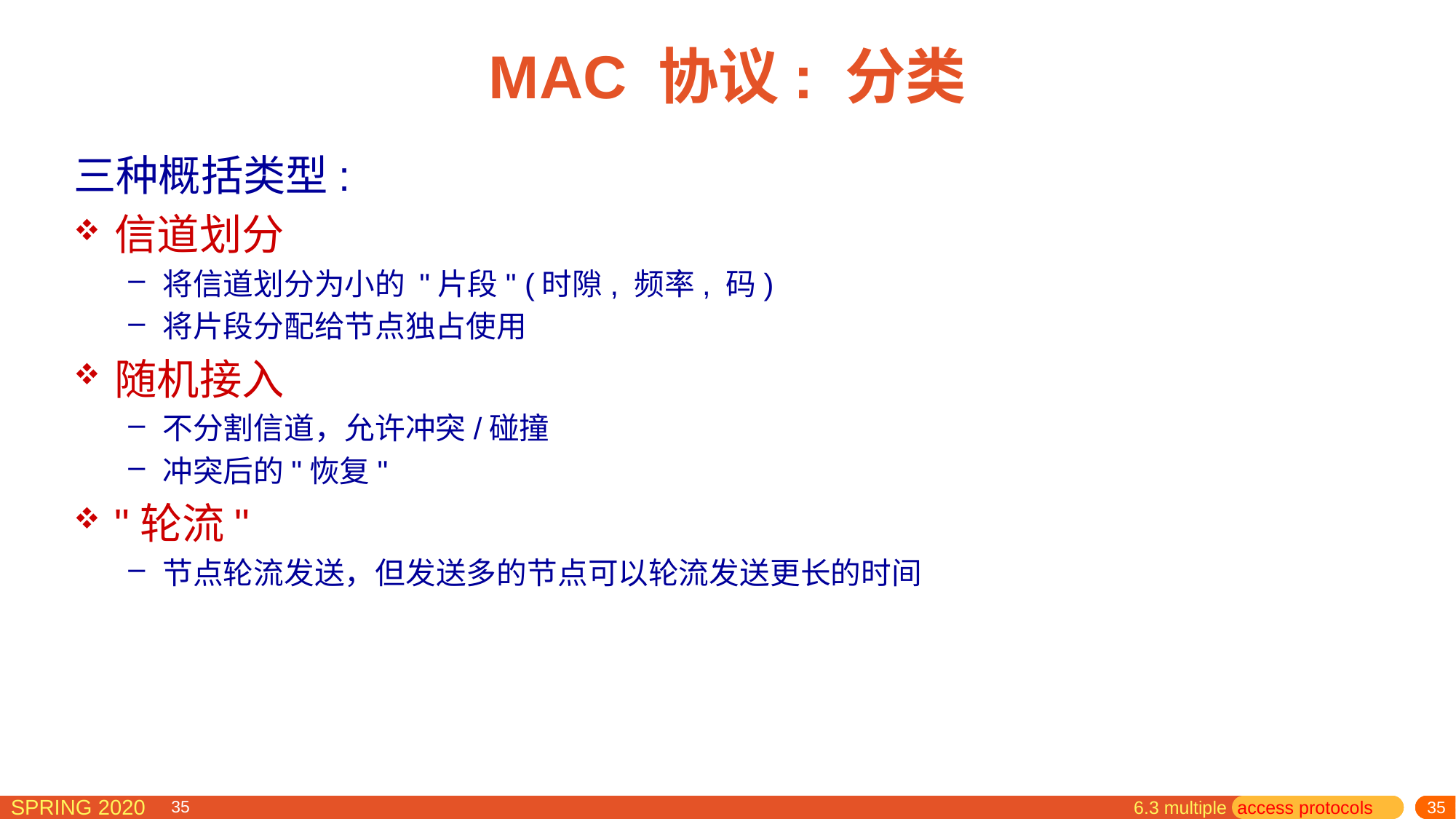

# MAC 协议: 分类
三种概括类型:
信道划分
将信道划分为小的 "片段" (时隙, 频率, 码)
将片段分配给节点独占使用
随机接入
不分割信道，允许冲突/碰撞
冲突后的"恢复"
"轮流"
节点轮流发送，但发送多的节点可以轮流发送更长的时间
6.3 multiple  access protocols